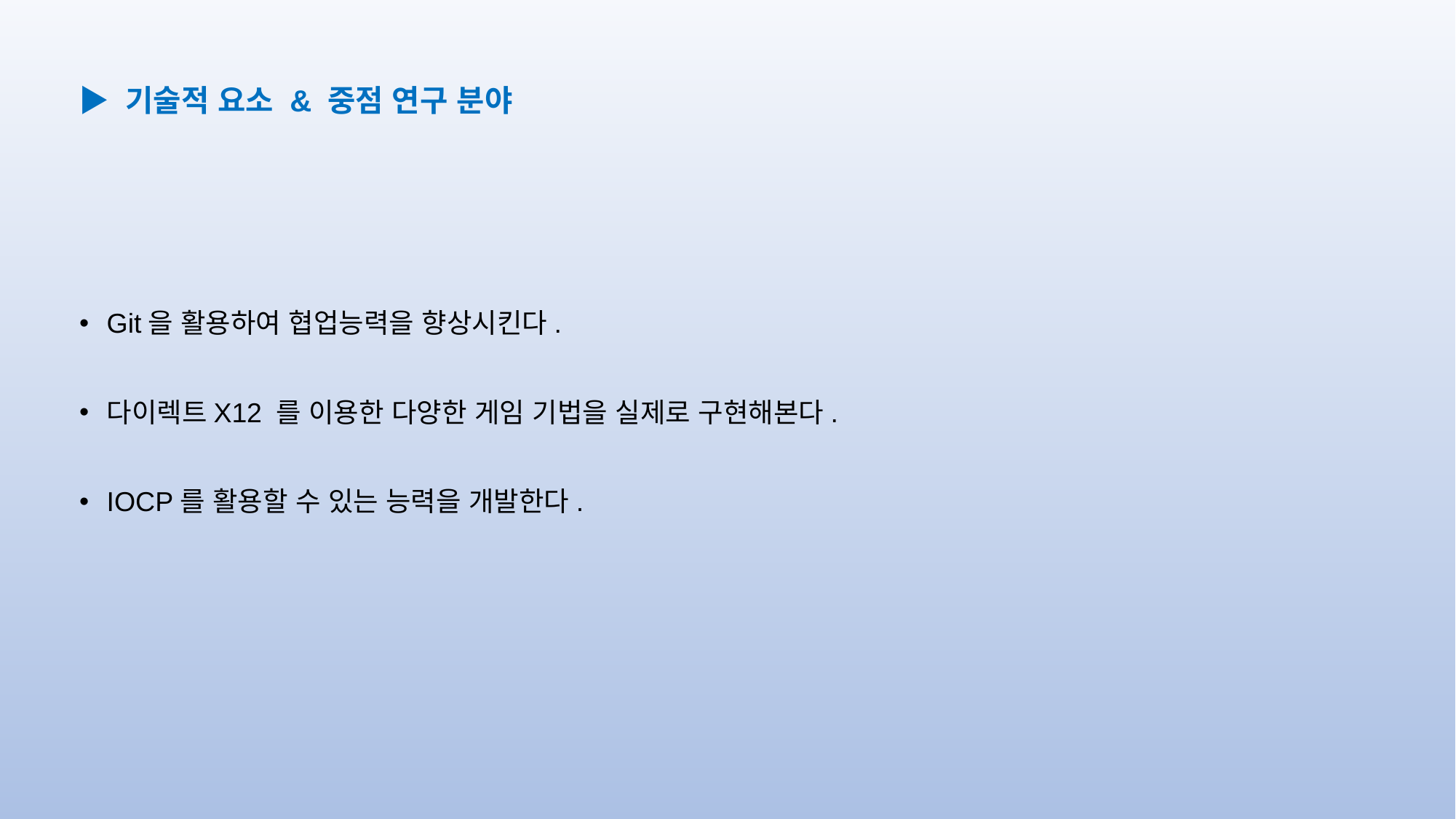

▶ 기술적 요소 & 중점 연구 분야

Git을 활용하여 협업능력을 향상시킨다.

다이렉트X12 를 이용한 다양한 게임 기법을 실제로 구현해본다.

IOCP를 활용할 수 있는 능력을 개발한다.